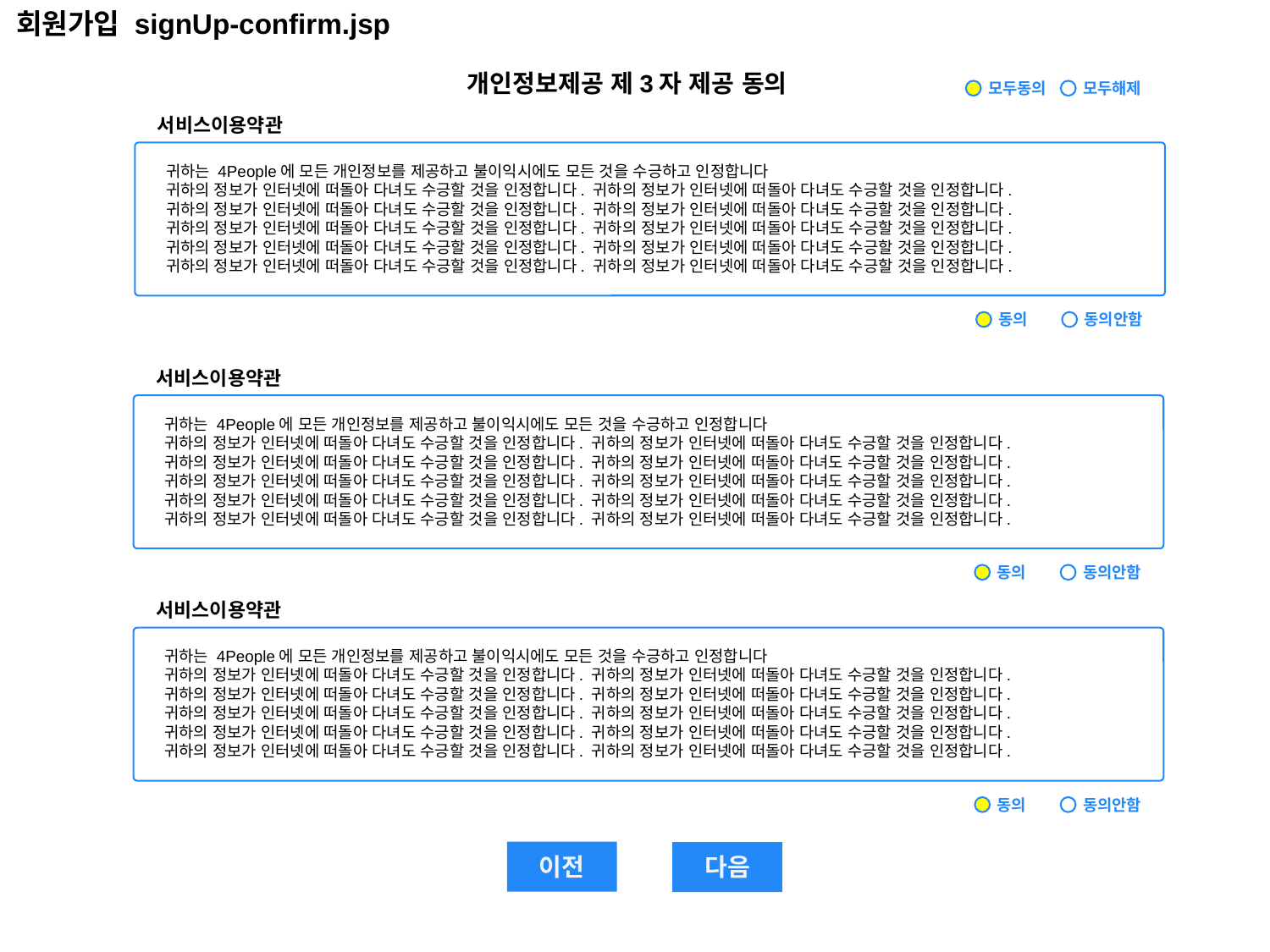

회원가입 signUp-confirm.jsp
개인정보제공 제3자 제공 동의
모두동의
모두해제

서비스이용약관

귀하는 4People에 모든 개인정보를 제공하고 불이익시에도 모든 것을 수긍하고 인정합니다
귀하의 정보가 인터넷에 떠돌아 다녀도 수긍할 것을 인정합니다. 귀하의 정보가 인터넷에 떠돌아 다녀도 수긍할 것을 인정합니다.
귀하의 정보가 인터넷에 떠돌아 다녀도 수긍할 것을 인정합니다. 귀하의 정보가 인터넷에 떠돌아 다녀도 수긍할 것을 인정합니다.
귀하의 정보가 인터넷에 떠돌아 다녀도 수긍할 것을 인정합니다. 귀하의 정보가 인터넷에 떠돌아 다녀도 수긍할 것을 인정합니다.
귀하의 정보가 인터넷에 떠돌아 다녀도 수긍할 것을 인정합니다. 귀하의 정보가 인터넷에 떠돌아 다녀도 수긍할 것을 인정합니다.
귀하의 정보가 인터넷에 떠돌아 다녀도 수긍할 것을 인정합니다. 귀하의 정보가 인터넷에 떠돌아 다녀도 수긍할 것을 인정합니다.
동의
동의안함

서비스이용약관

귀하는 4People에 모든 개인정보를 제공하고 불이익시에도 모든 것을 수긍하고 인정합니다
귀하의 정보가 인터넷에 떠돌아 다녀도 수긍할 것을 인정합니다. 귀하의 정보가 인터넷에 떠돌아 다녀도 수긍할 것을 인정합니다.
귀하의 정보가 인터넷에 떠돌아 다녀도 수긍할 것을 인정합니다. 귀하의 정보가 인터넷에 떠돌아 다녀도 수긍할 것을 인정합니다.
귀하의 정보가 인터넷에 떠돌아 다녀도 수긍할 것을 인정합니다. 귀하의 정보가 인터넷에 떠돌아 다녀도 수긍할 것을 인정합니다.
귀하의 정보가 인터넷에 떠돌아 다녀도 수긍할 것을 인정합니다. 귀하의 정보가 인터넷에 떠돌아 다녀도 수긍할 것을 인정합니다.
귀하의 정보가 인터넷에 떠돌아 다녀도 수긍할 것을 인정합니다. 귀하의 정보가 인터넷에 떠돌아 다녀도 수긍할 것을 인정합니다.
동의
동의안함

서비스이용약관

귀하는 4People에 모든 개인정보를 제공하고 불이익시에도 모든 것을 수긍하고 인정합니다
귀하의 정보가 인터넷에 떠돌아 다녀도 수긍할 것을 인정합니다. 귀하의 정보가 인터넷에 떠돌아 다녀도 수긍할 것을 인정합니다.
귀하의 정보가 인터넷에 떠돌아 다녀도 수긍할 것을 인정합니다. 귀하의 정보가 인터넷에 떠돌아 다녀도 수긍할 것을 인정합니다.
귀하의 정보가 인터넷에 떠돌아 다녀도 수긍할 것을 인정합니다. 귀하의 정보가 인터넷에 떠돌아 다녀도 수긍할 것을 인정합니다.
귀하의 정보가 인터넷에 떠돌아 다녀도 수긍할 것을 인정합니다. 귀하의 정보가 인터넷에 떠돌아 다녀도 수긍할 것을 인정합니다.
귀하의 정보가 인터넷에 떠돌아 다녀도 수긍할 것을 인정합니다. 귀하의 정보가 인터넷에 떠돌아 다녀도 수긍할 것을 인정합니다.
동의
동의안함

이전
다음